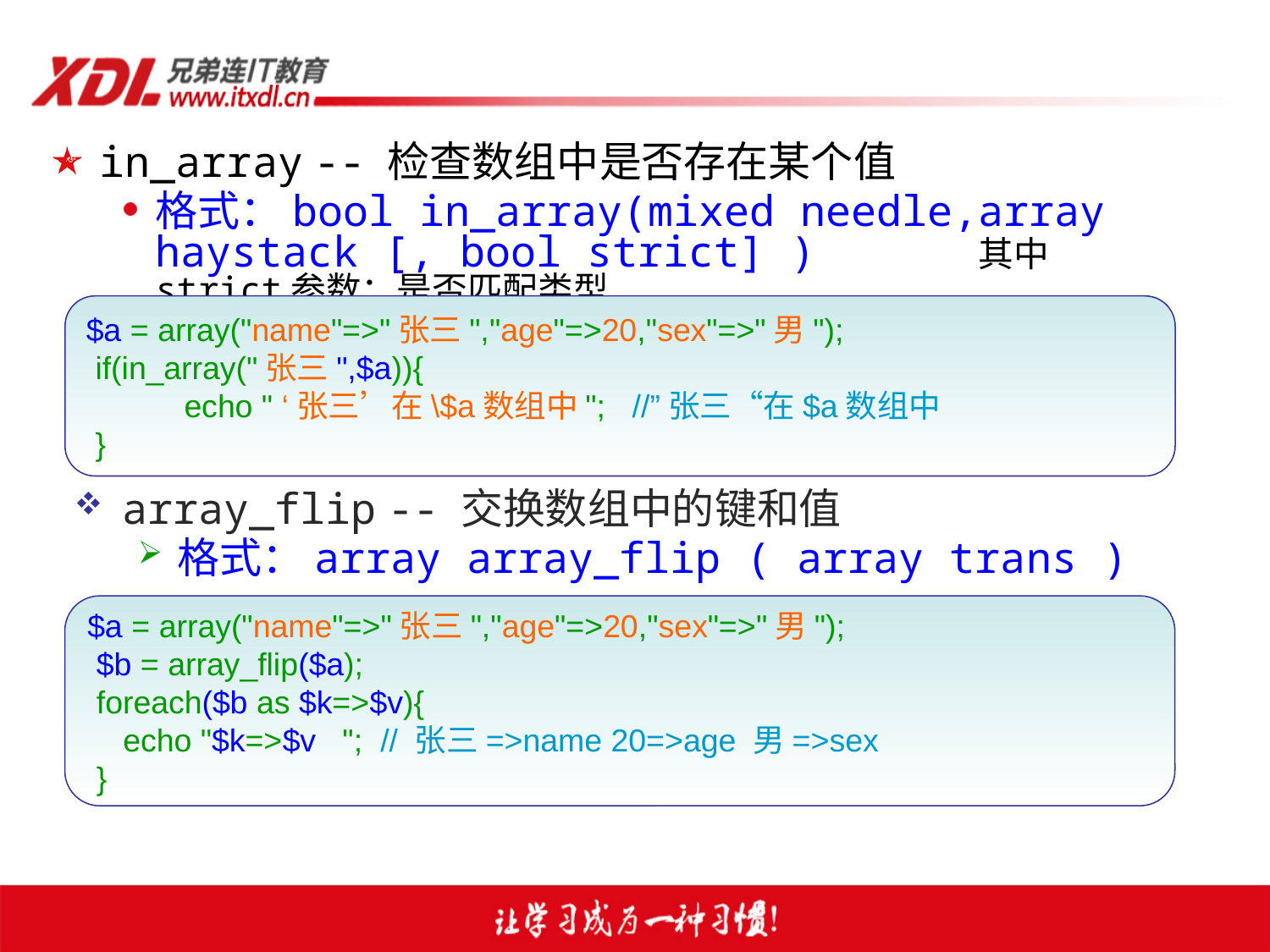

in_array -- 检查数组中是否存在某个值
格式：bool in_array(mixed needle,array haystack [, bool strict] )      其中strict参数：是否匹配类型
$a = array("name"=>"张三","age"=>20,"sex"=>"男");
 if(in_array("张三",$a)){
           echo " ‘张三’在\$a数组中";   //”张三“在$a数组中
 }
array_flip -- 交换数组中的键和值
格式：array array_flip ( array trans )
$a = array("name"=>"张三","age"=>20,"sex"=>"男");
 $b = array_flip($a);
 foreach($b as $k=>$v){
    echo "$k=>$v   ";  // 张三=>name 20=>age 男=>sex
 }